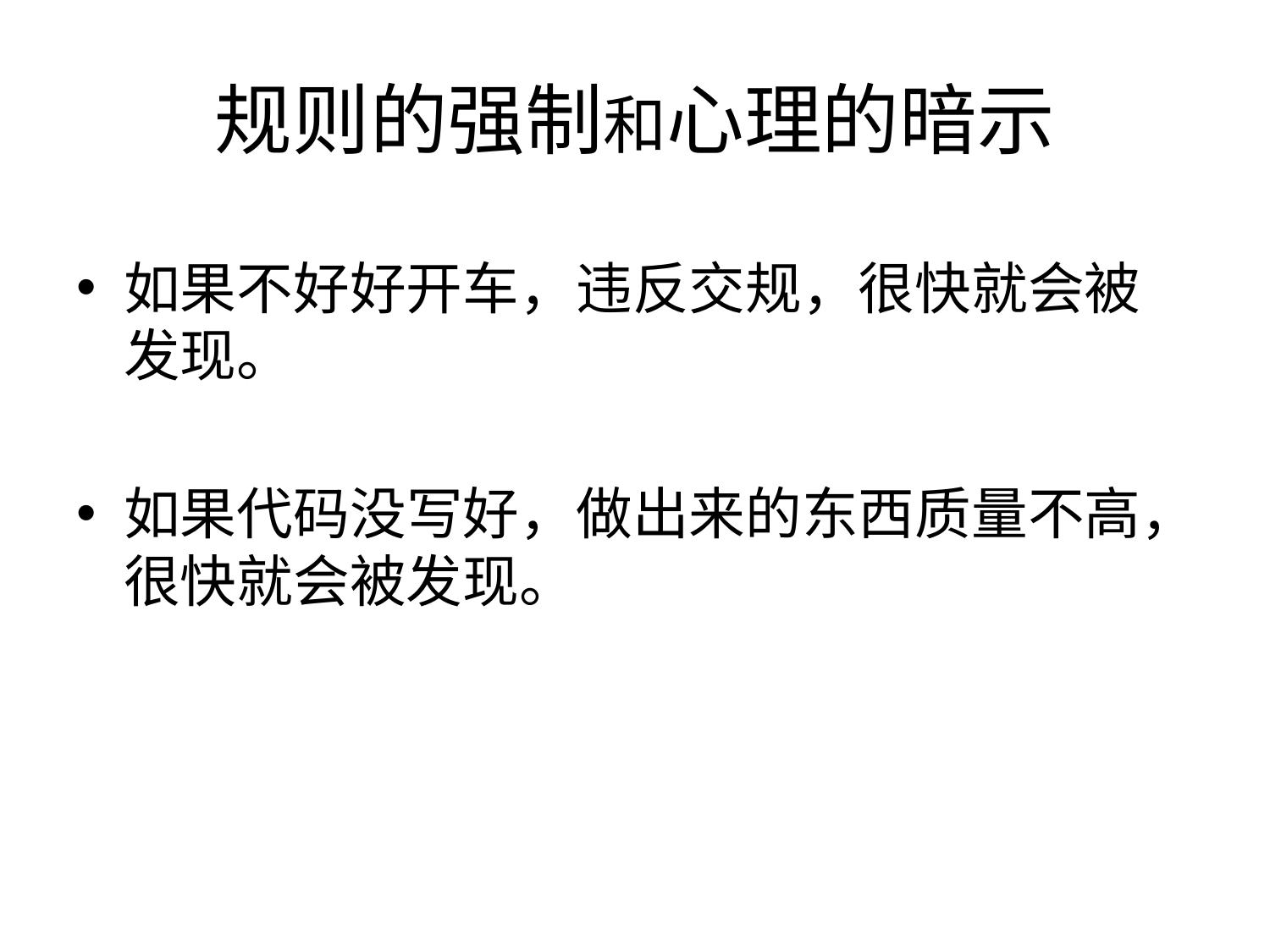

# 规则的强制和心理的暗示
如果不好好开车，违反交规，很快就会被发现。

如果代码没写好，做出来的东西质量不高，很快就会被发现。